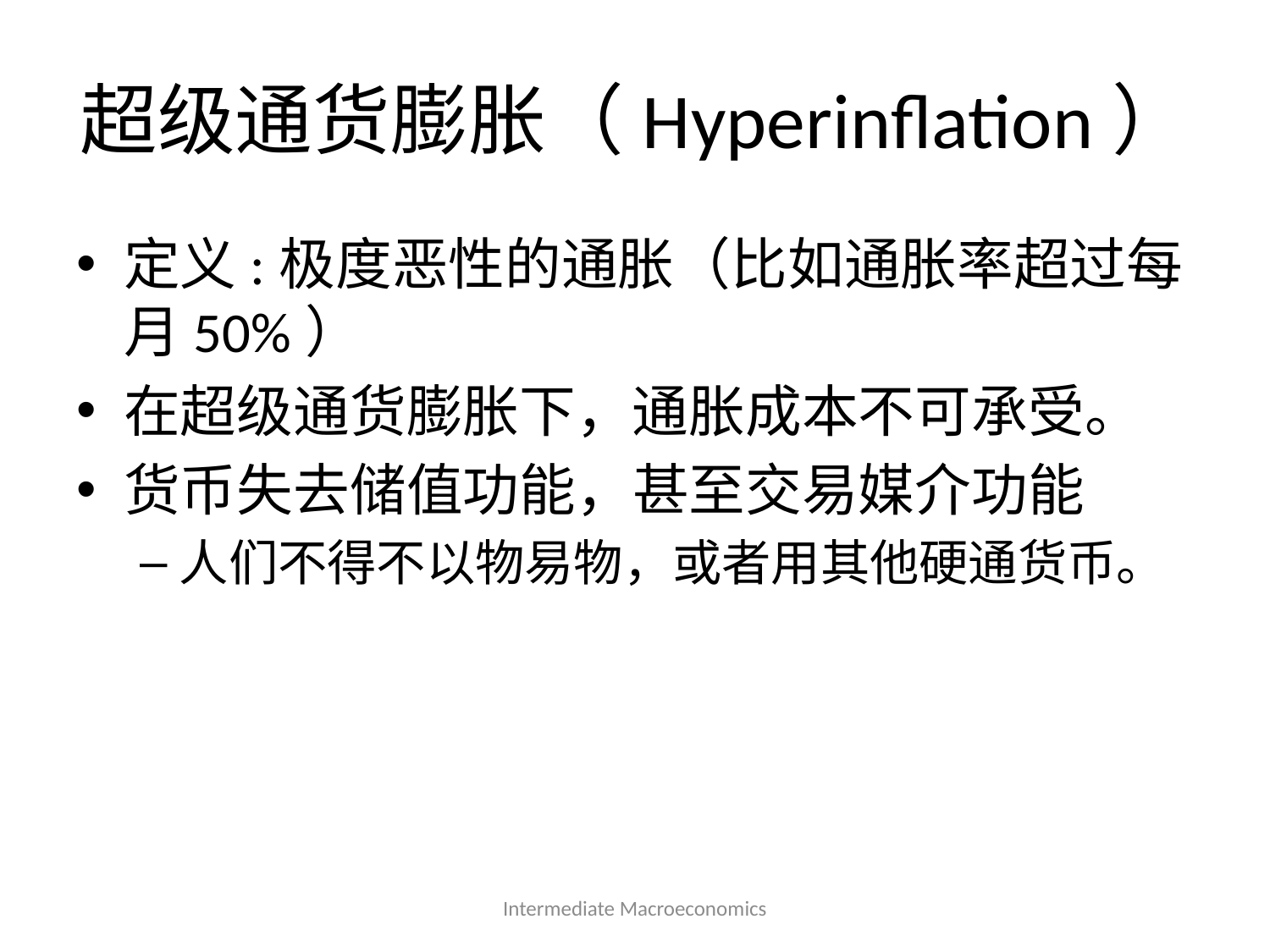

# 超级通货膨胀（Hyperinflation）
定义:极度恶性的通胀（比如通胀率超过每月50%）
在超级通货膨胀下，通胀成本不可承受。
货币失去储值功能，甚至交易媒介功能
人们不得不以物易物，或者用其他硬通货币。
Intermediate Macroeconomics